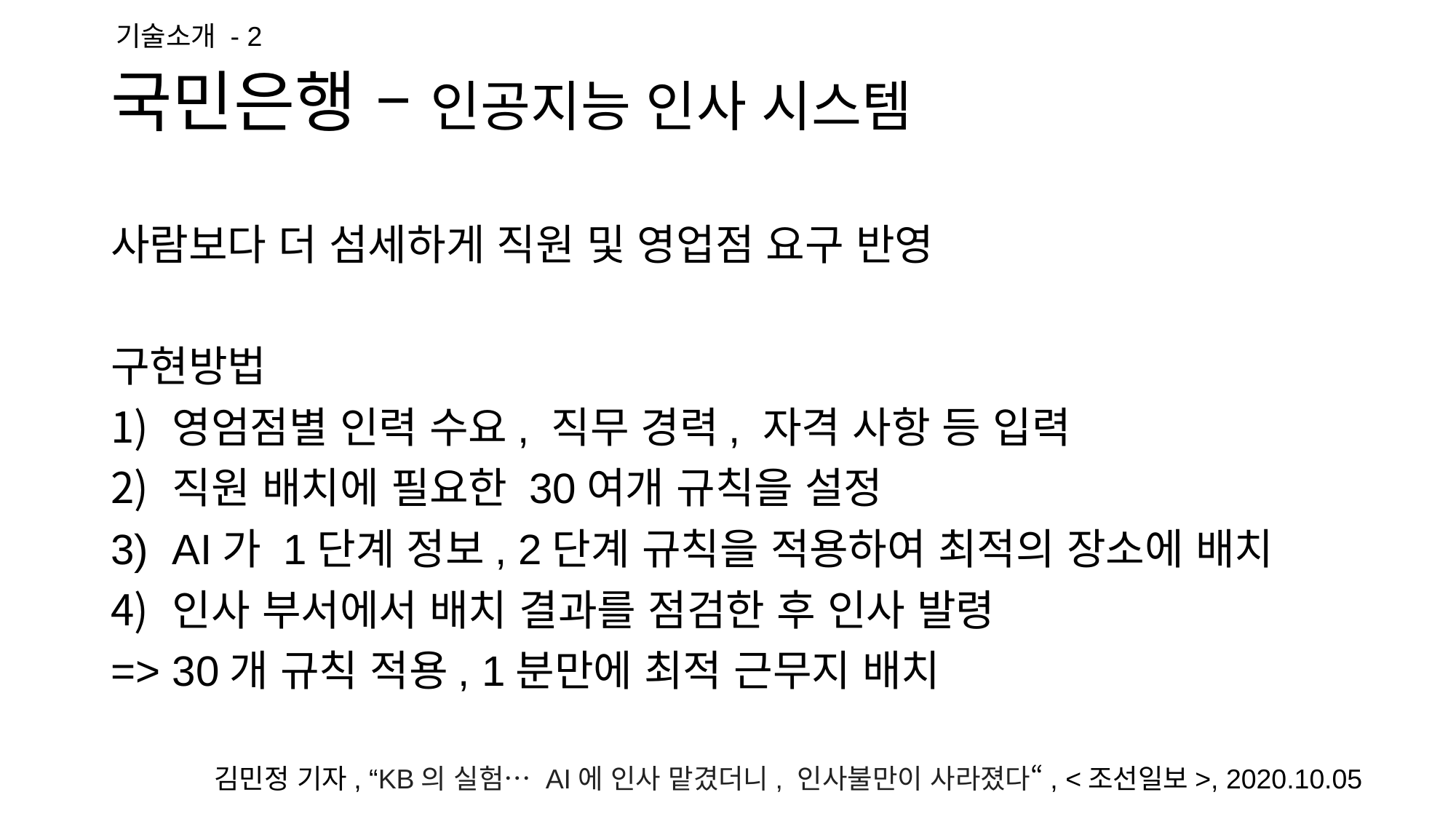

기술소개 - 2
# 국민은행 – 인공지능 인사 시스템
사람보다 더 섬세하게 직원 및 영업점 요구 반영

구현방법
영엄점별 인력 수요, 직무 경력, 자격 사항 등 입력
직원 배치에 필요한 30여개 규칙을 설정
AI가 1단계 정보, 2단계 규칙을 적용하여 최적의 장소에 배치
인사 부서에서 배치 결과를 점검한 후 인사 발령
=> 30개 규칙 적용, 1분만에 최적 근무지 배치
김민정 기자, “KB의 실험… AI에 인사 맡겼더니, 인사불만이 사라졌다“, <조선일보>, 2020.10.05
출처:
https://www.chosun.com/economy/stock-finance/2020/10/05/E6TXF7CYAJEPTDKVWWLTPOOLVY/